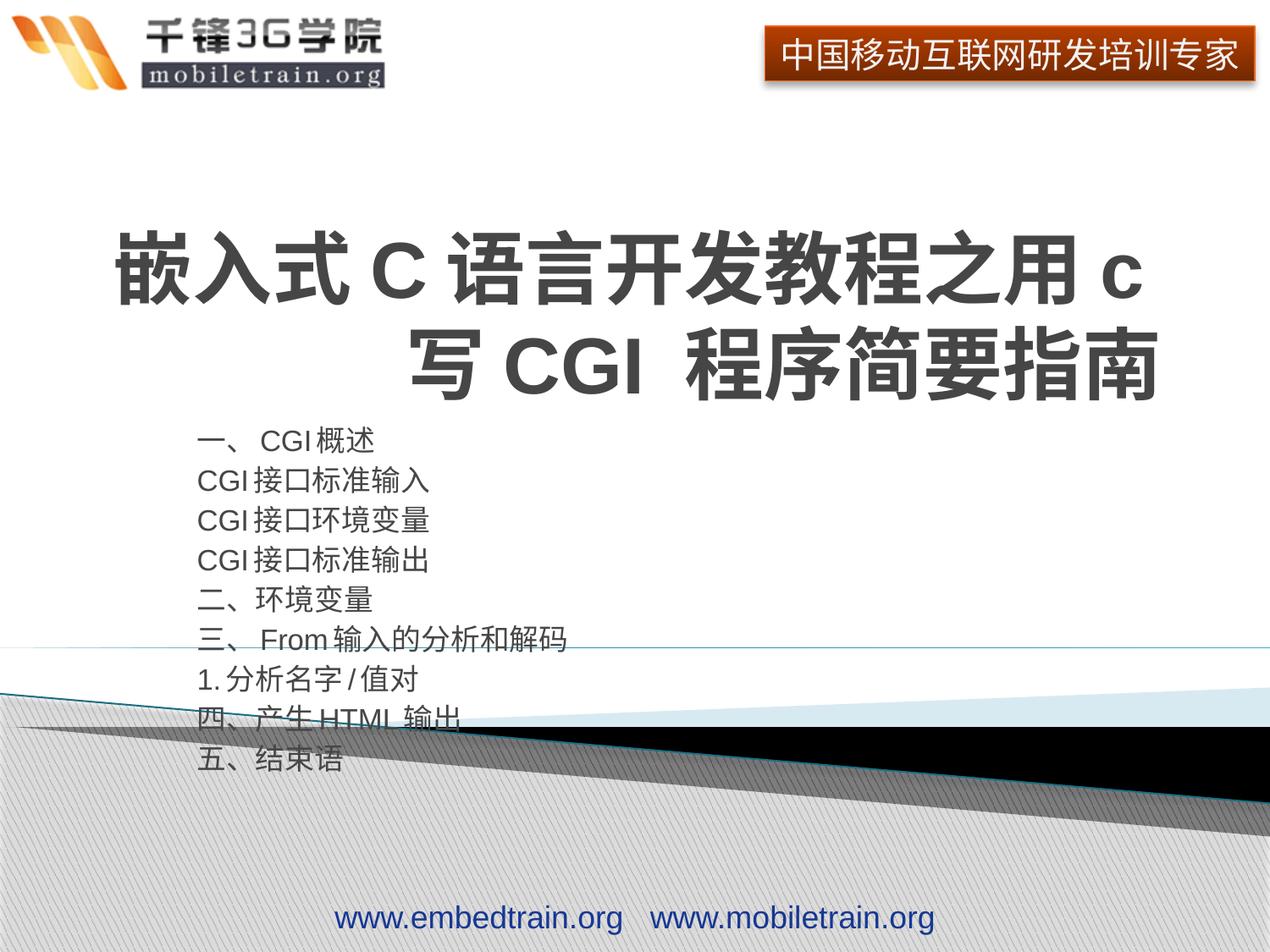

# 嵌入式C语言开发教程之用c写CGI 程序简要指南
一、CGI概述
CGI接口标准输入
CGI接口环境变量
CGI接口标准输出
二、环境变量
三、From输入的分析和解码
1.分析名字/值对
四、产生HTML输出
五、结束语